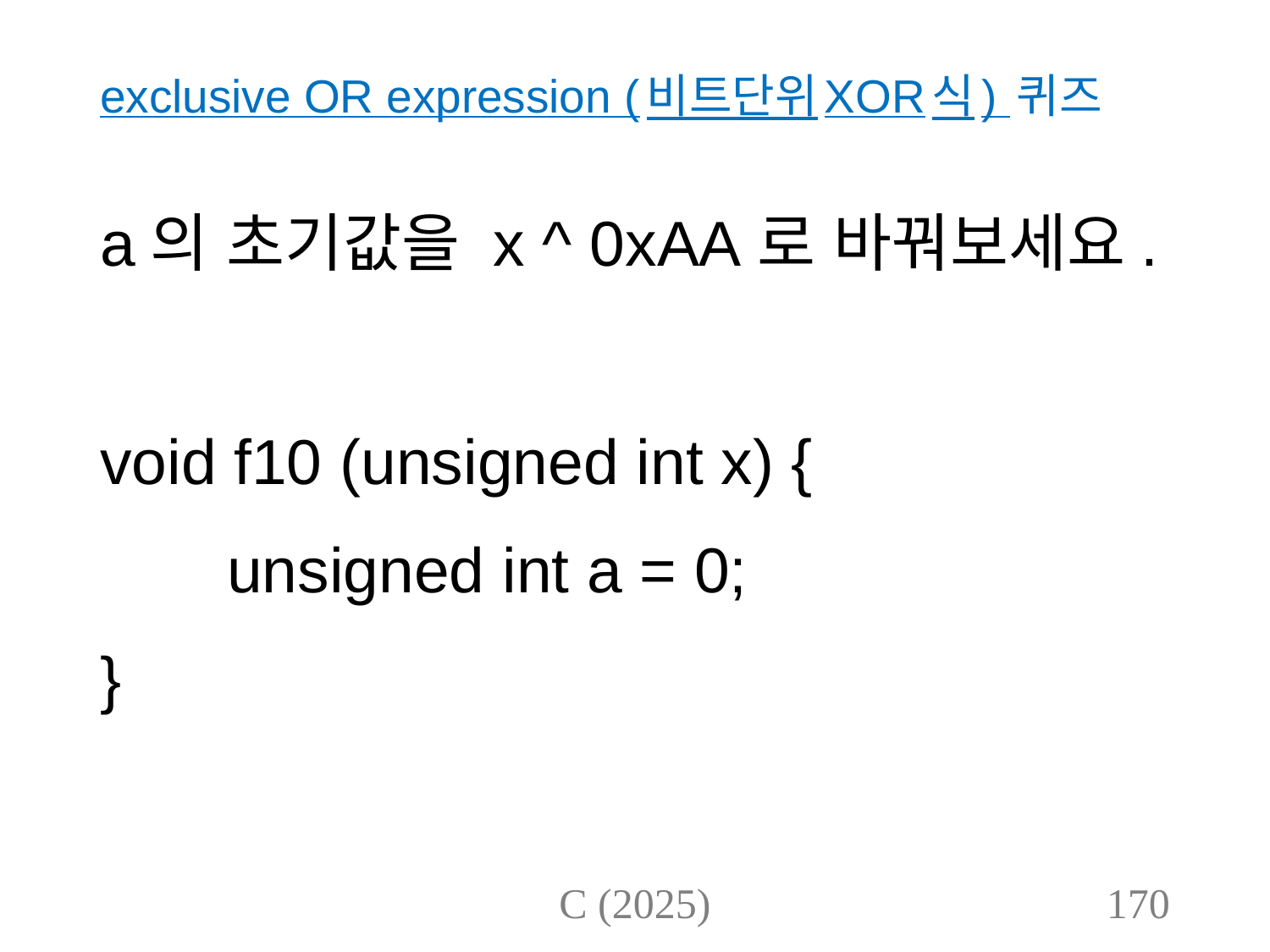

# exclusive OR expression (비트단위XOR식) 퀴즈
a의 초기값을 x ^ 0xAA로 바꿔보세요.

void f10 (unsigned int x) {
	unsigned int a = 0;
}
C (2025)
170